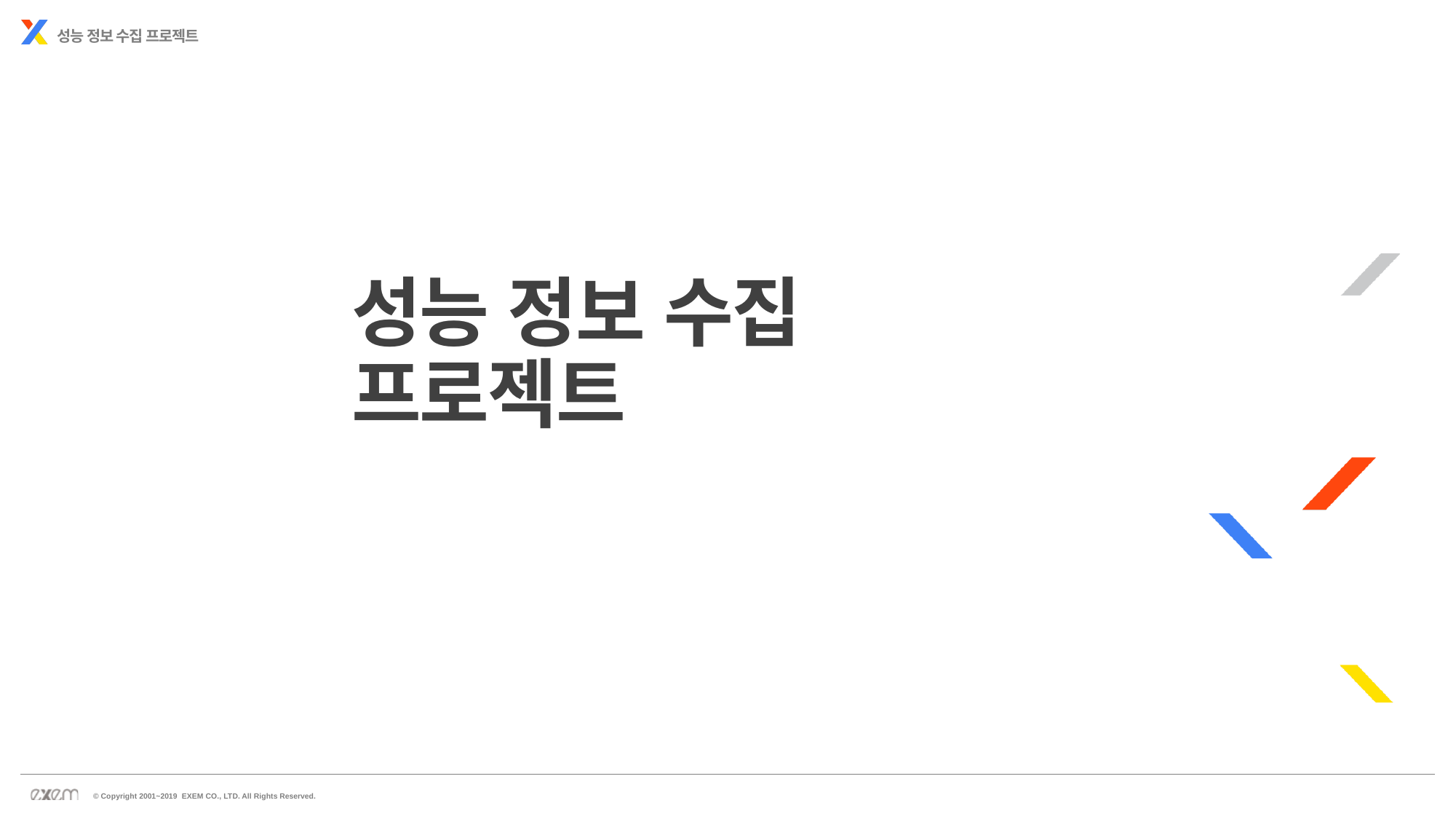

성능 정보 수집 프로젝트
성능 정보 수집 프로젝트